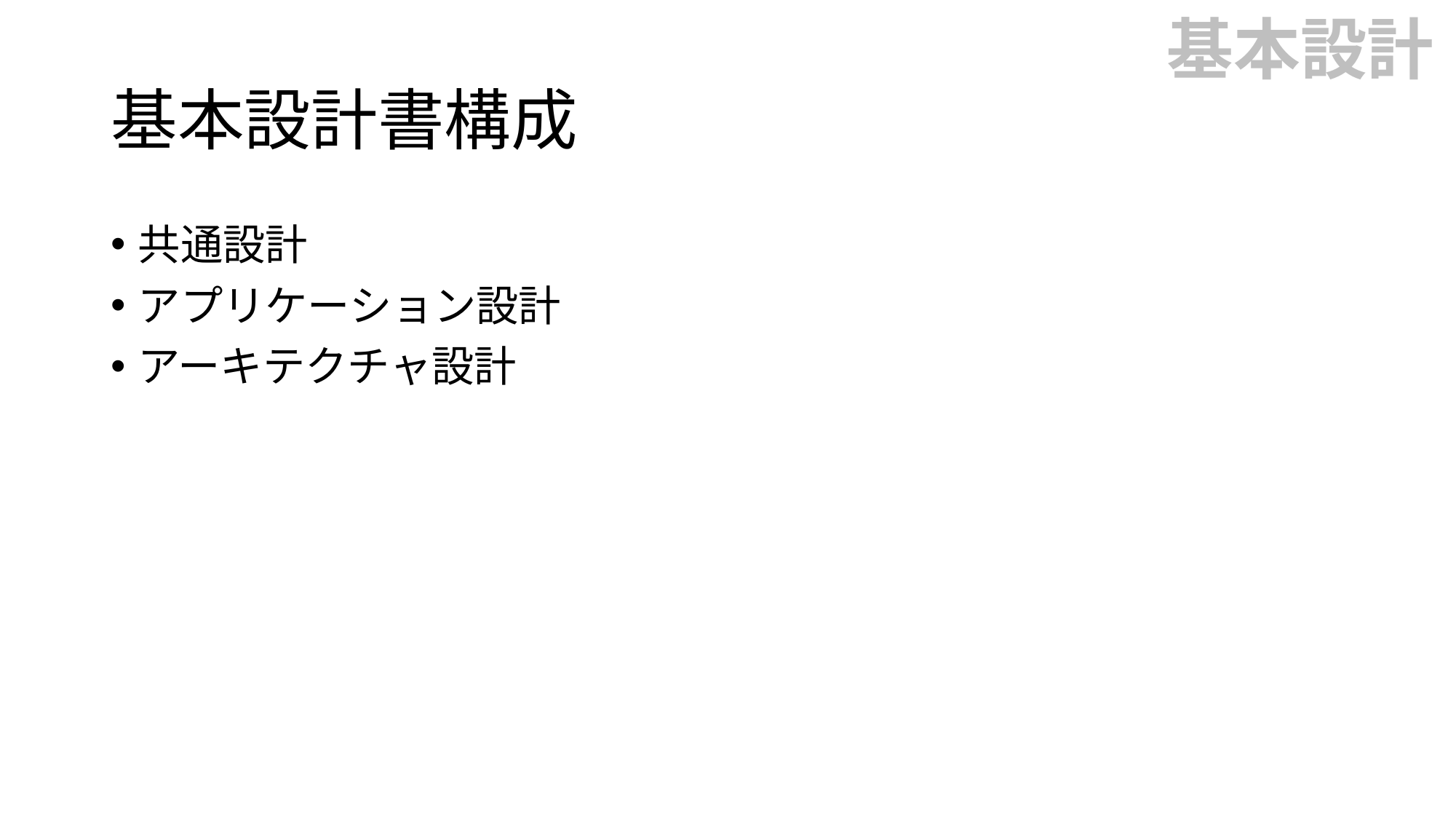

基本設計
# 基本設計書構成
共通設計
アプリケーション設計
アーキテクチャ設計